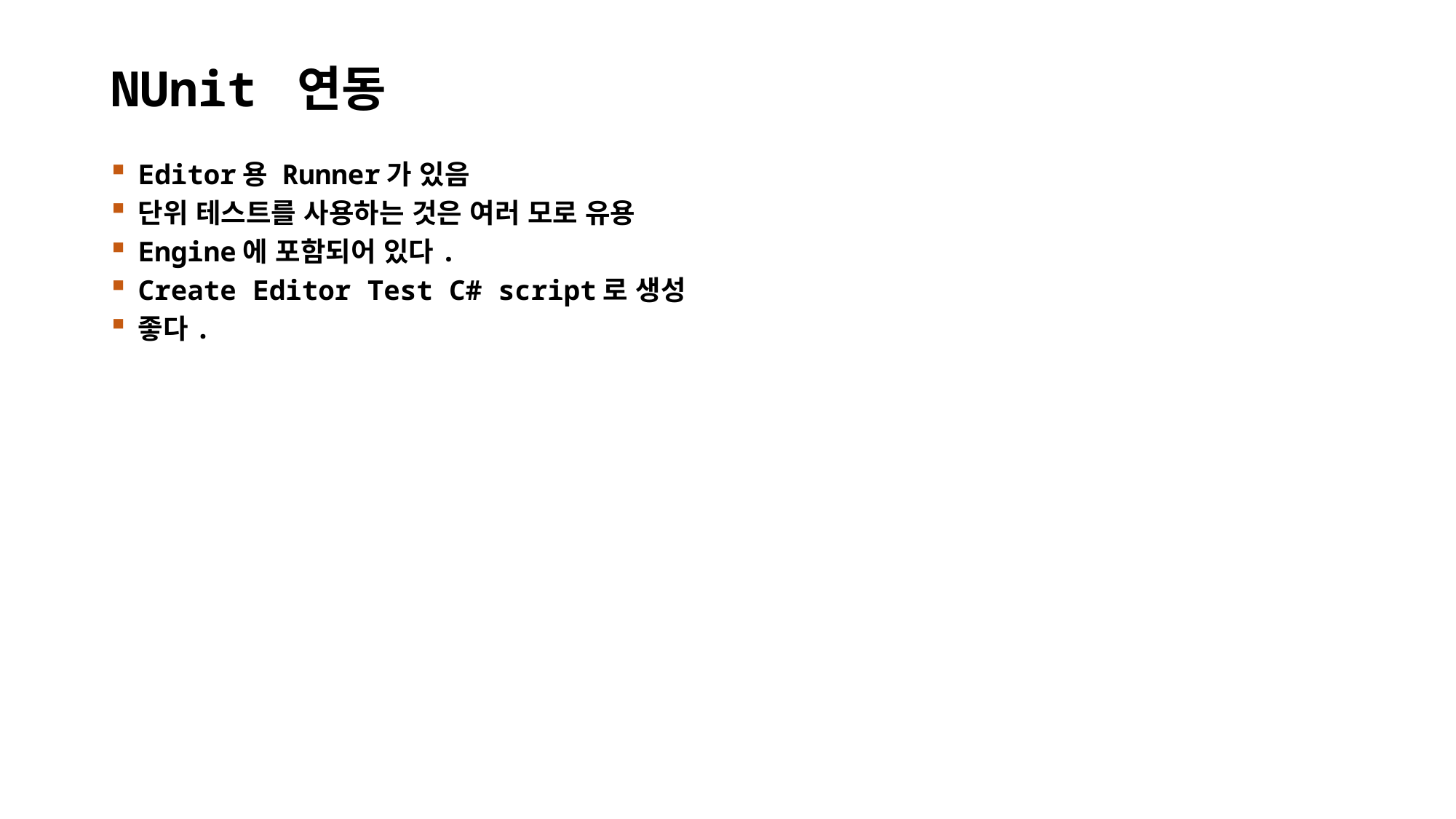

# NUnit 연동
Editor용 Runner가 있음
단위 테스트를 사용하는 것은 여러 모로 유용
Engine에 포함되어 있다.
Create Editor Test C# script로 생성
좋다.